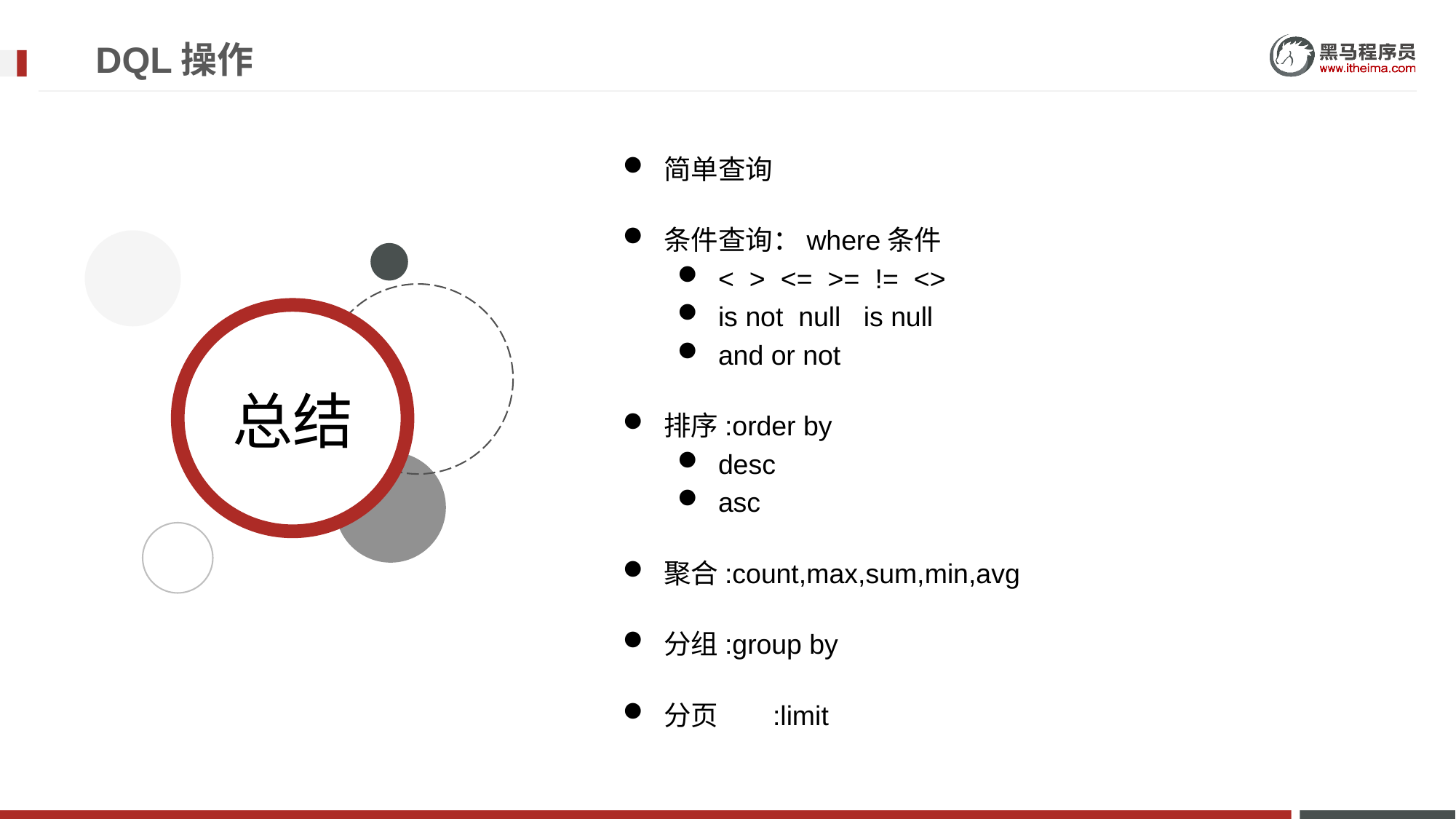

# DQL操作
简单查询
条件查询：where条件
<  >  <=  >=  !=  <>
is not  null   is null
and or not
排序:order by
desc
asc
聚合:count,max,sum,min,avg
分组:group by
分页	:limit